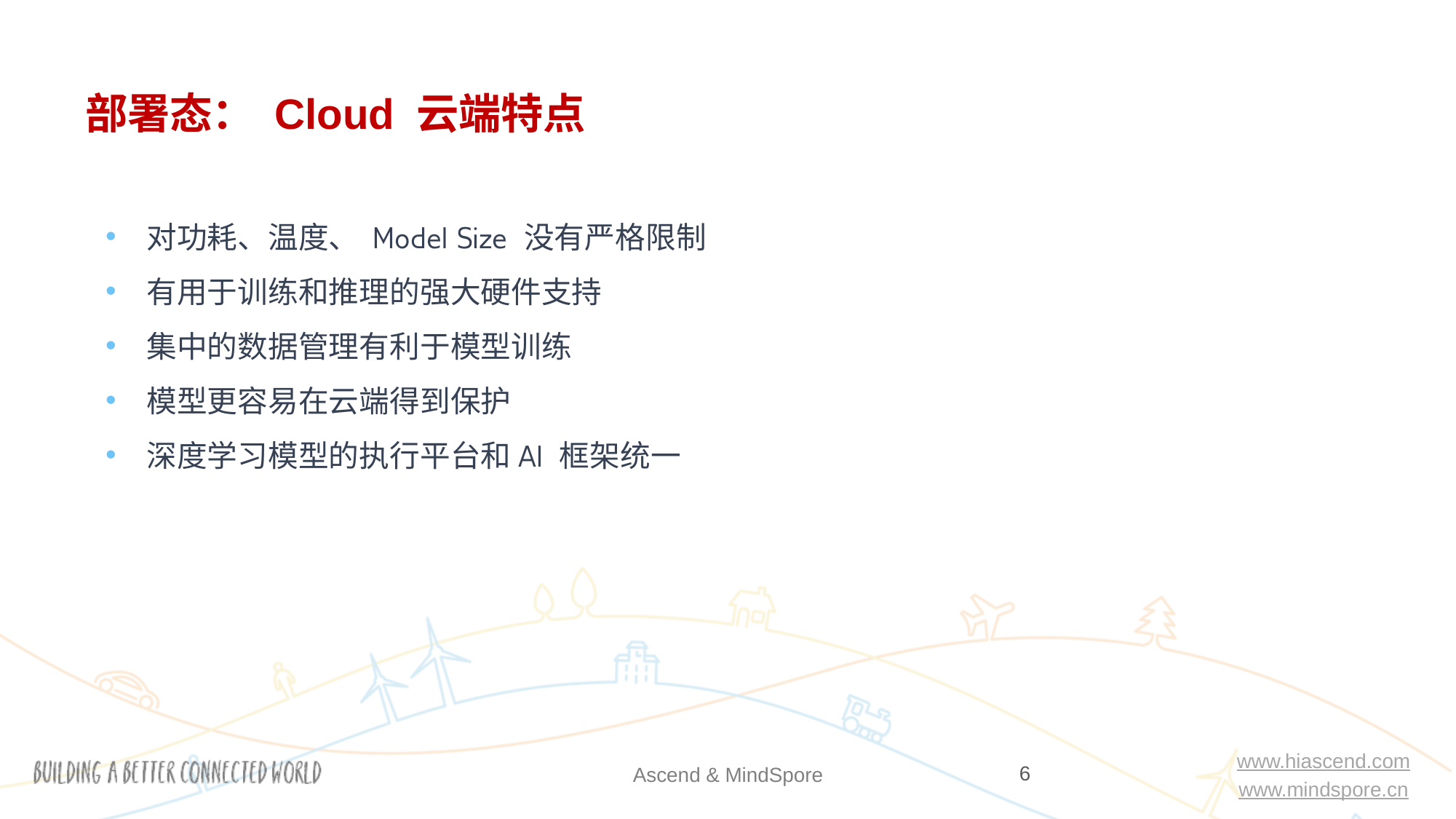

# 部署态： Cloud 云端特点
对功耗、温度、 Model Size 没有严格限制
有用于训练和推理的强大硬件支持
集中的数据管理有利于模型训练
模型更容易在云端得到保护
深度学习模型的执行平台和AI 框架统一